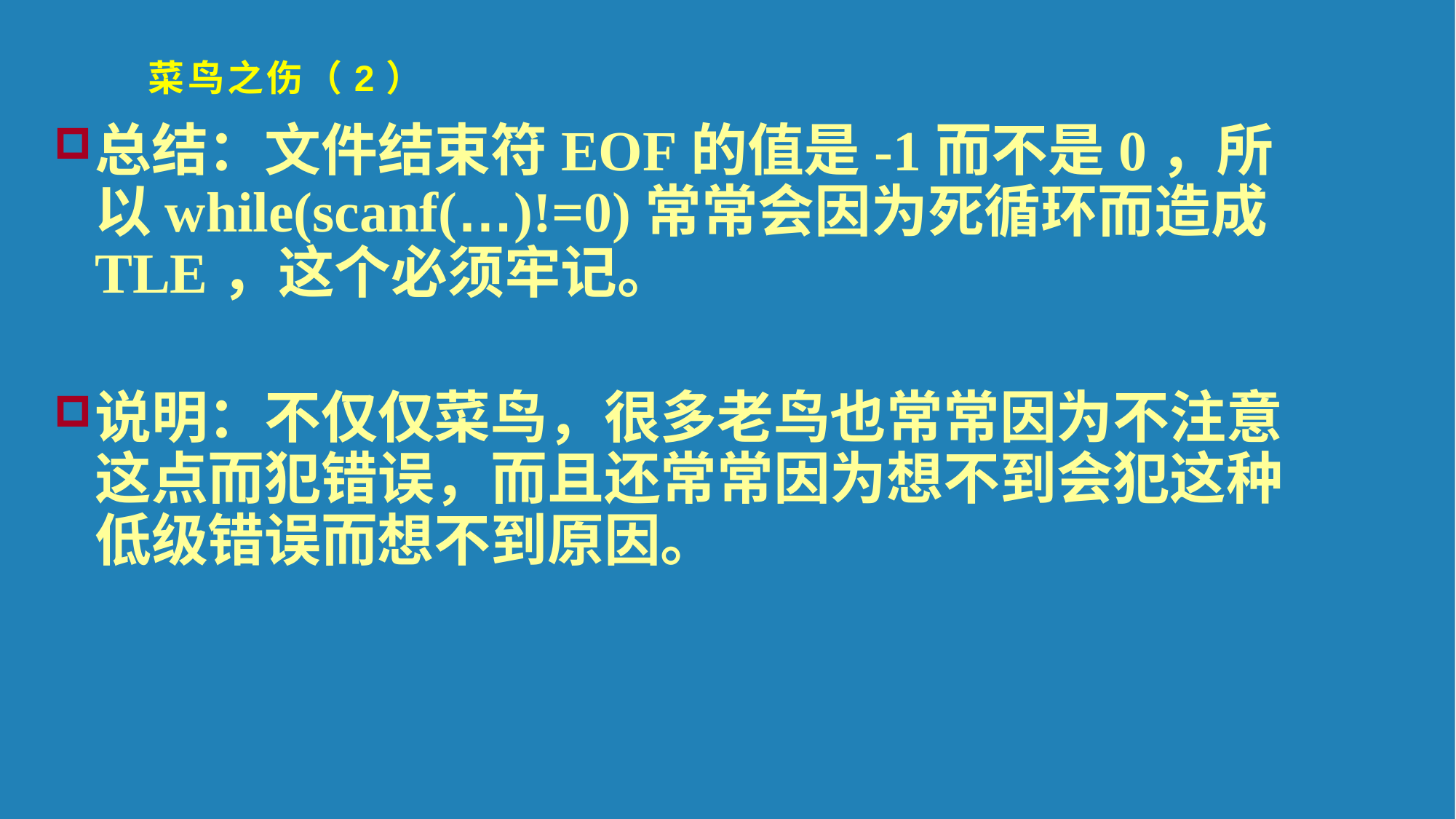

菜鸟之伤（2）
总结：文件结束符EOF的值是-1而不是0，所以while(scanf(…)!=0)常常会因为死循环而造成TLE，这个必须牢记。

说明：不仅仅菜鸟，很多老鸟也常常因为不注意这点而犯错误，而且还常常因为想不到会犯这种低级错误而想不到原因。

86